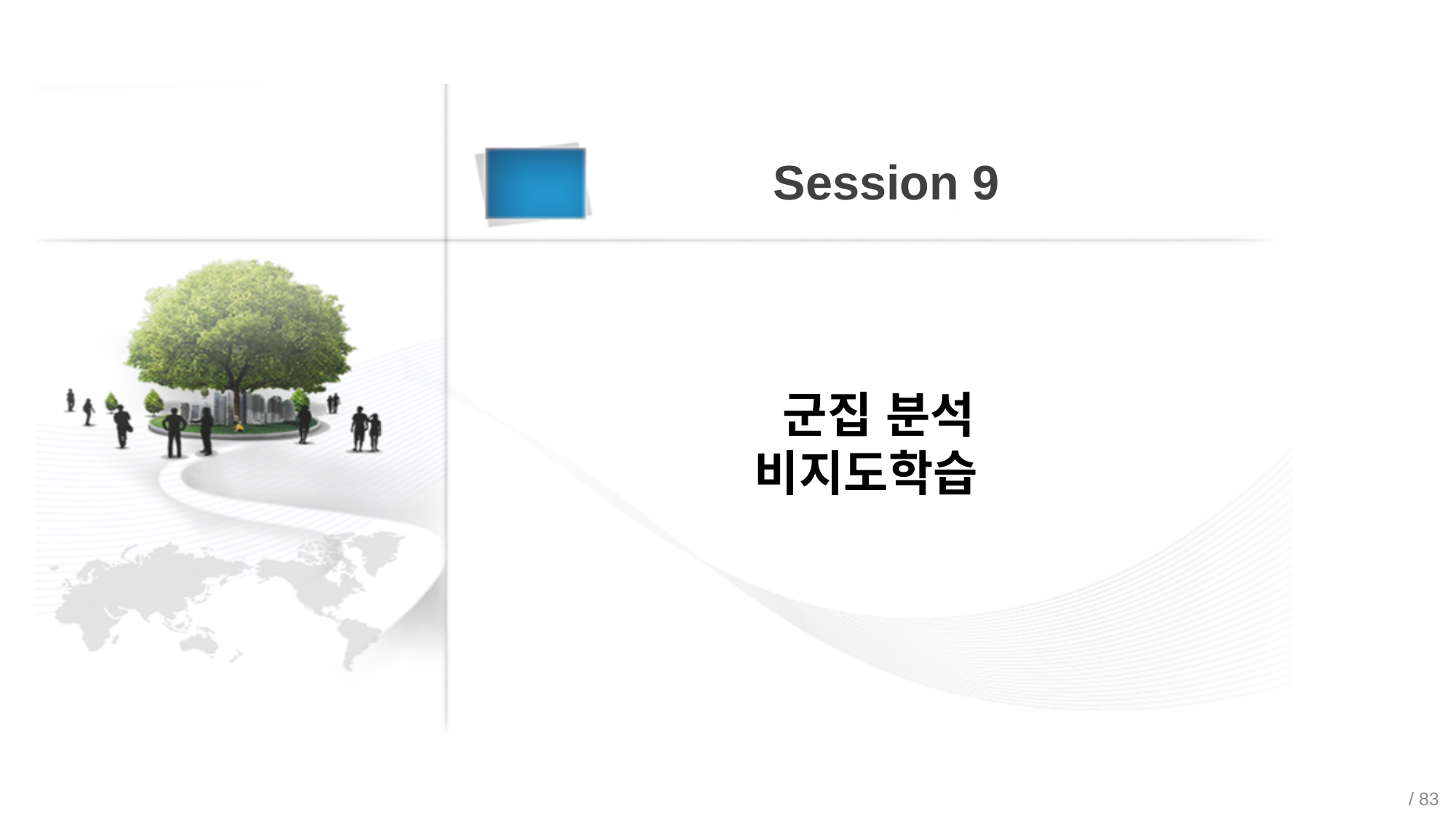

Session 9
 군집 분석
비지도학습

/ 83